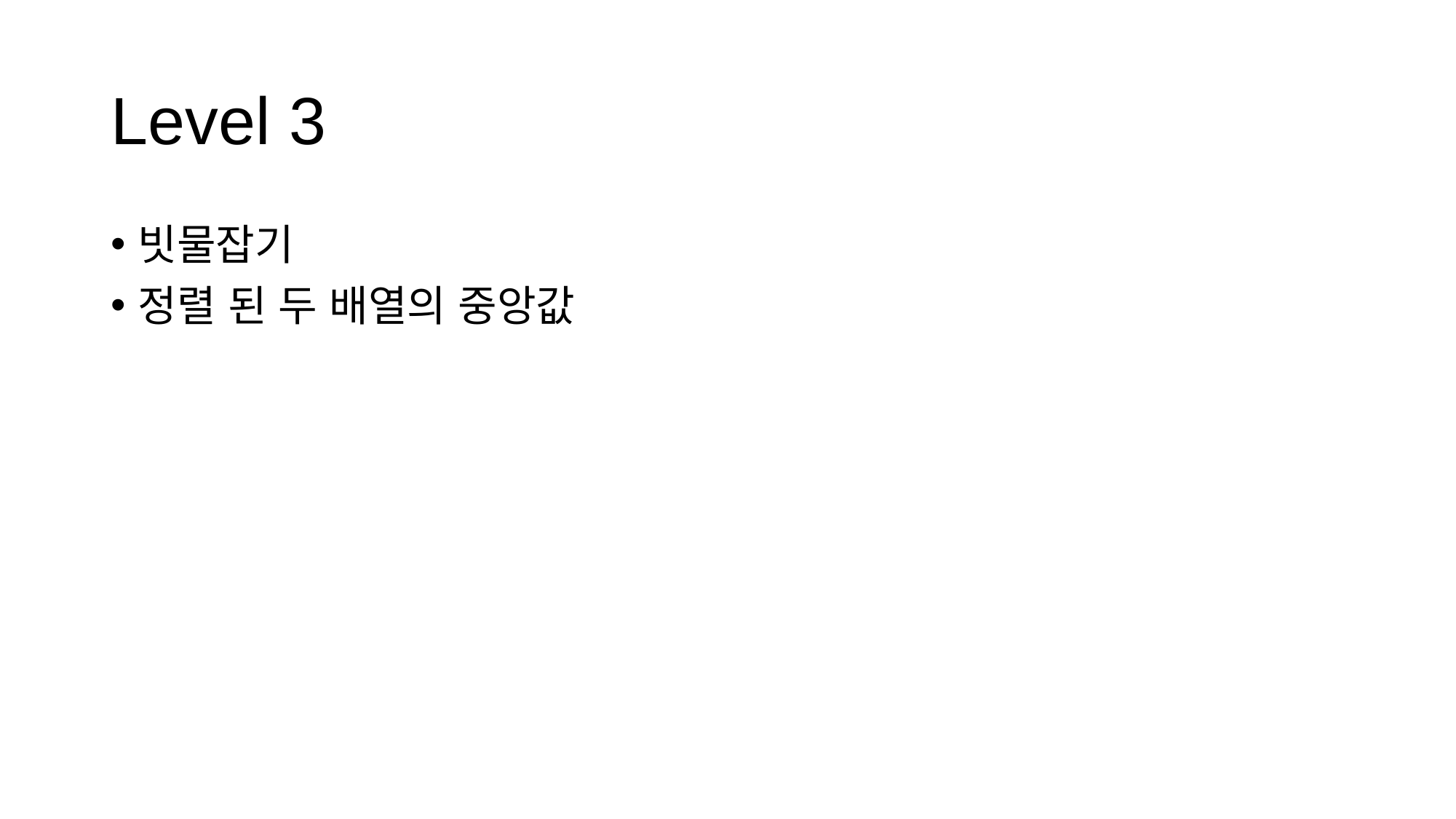

# Level 3
빗물잡기
정렬 된 두 배열의 중앙값